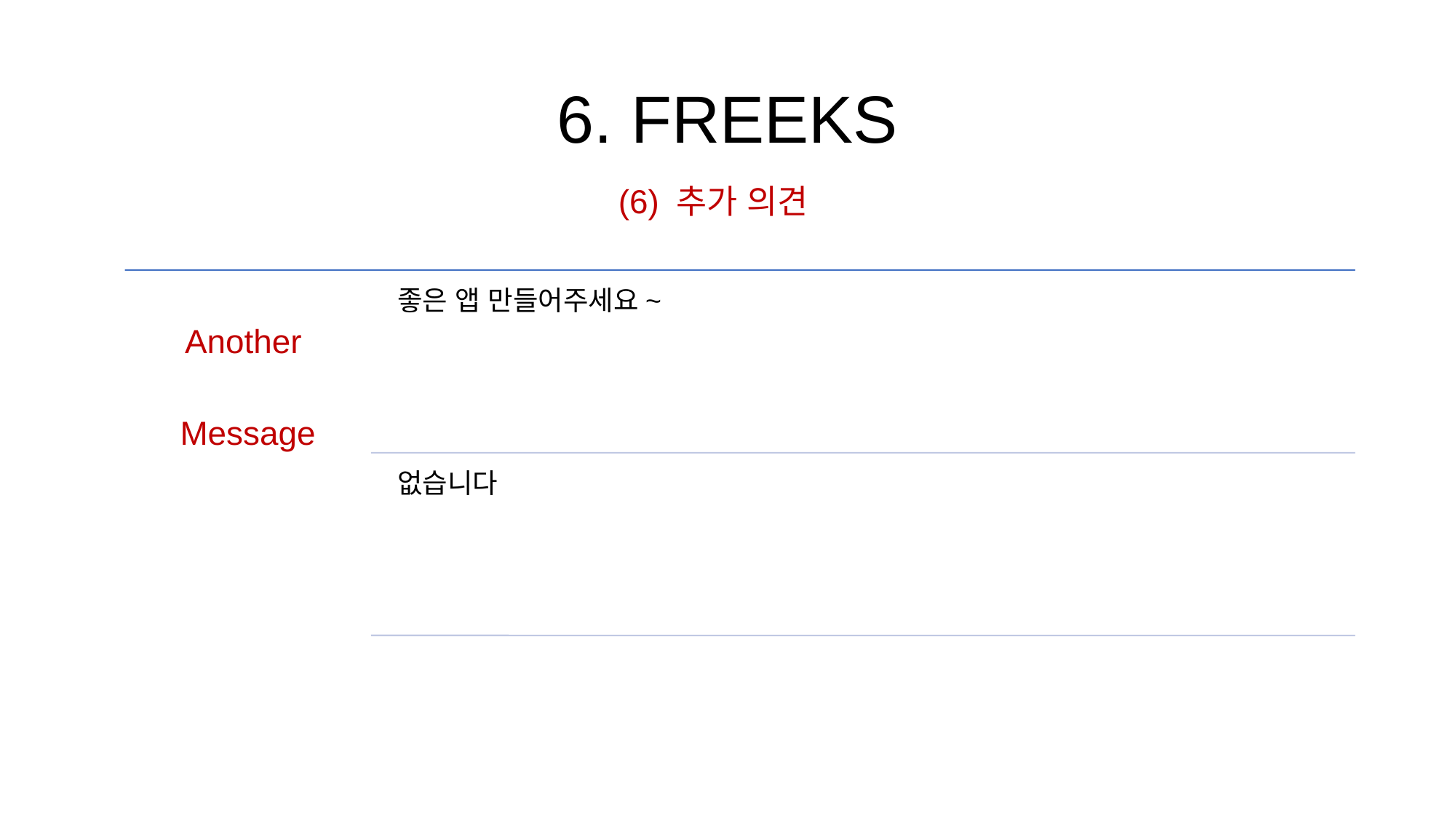

# 6. FREEKS
(6) 추가 의견
Another
Message
좋은 앱 만들어주세요~
없습니다